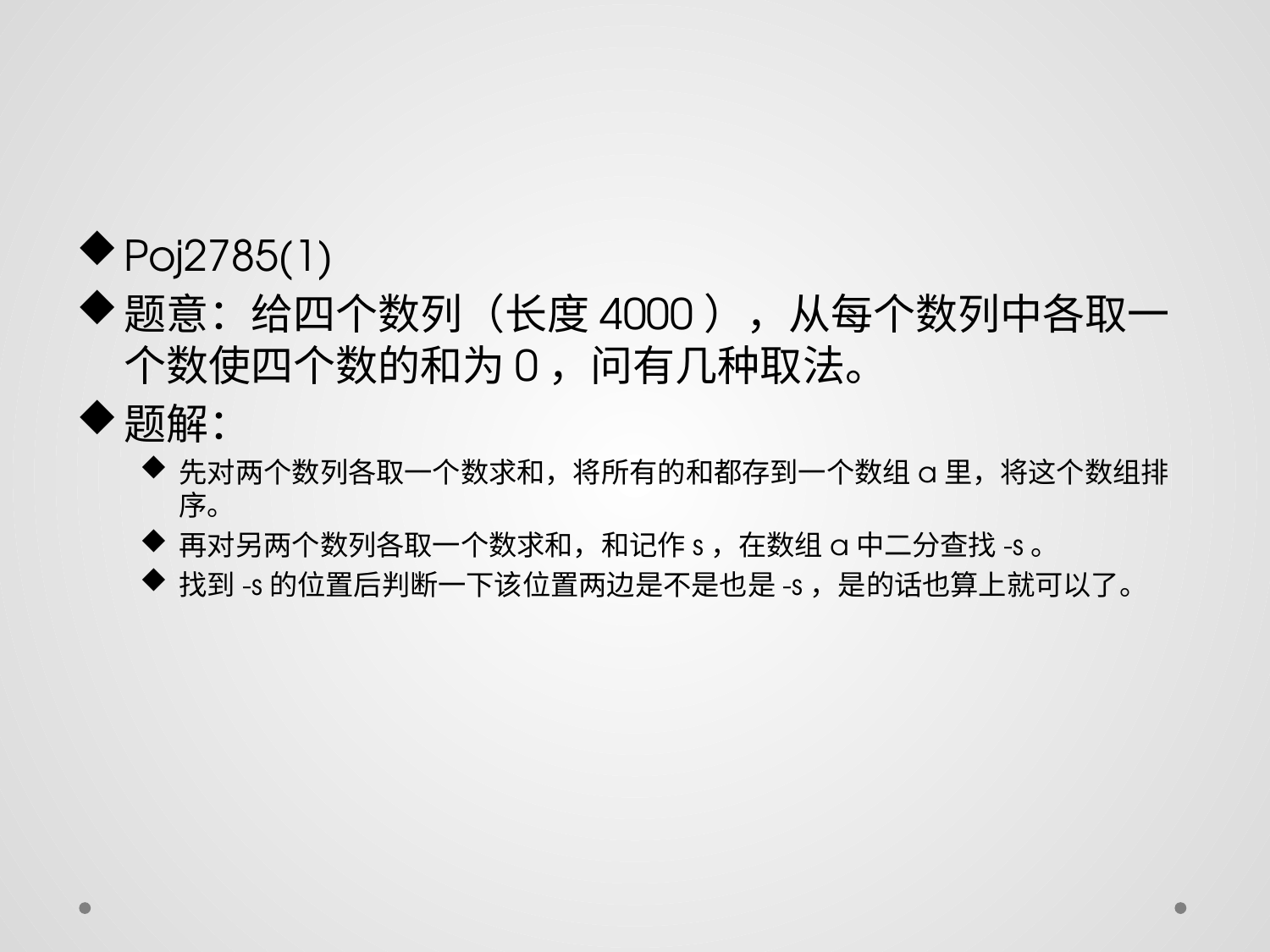

#
Poj2785(1)
题意：给四个数列（长度4000），从每个数列中各取一个数使四个数的和为0，问有几种取法。
题解：
先对两个数列各取一个数求和，将所有的和都存到一个数组a里，将这个数组排序。
再对另两个数列各取一个数求和，和记作s，在数组a中二分查找-s。
找到-s的位置后判断一下该位置两边是不是也是-s，是的话也算上就可以了。